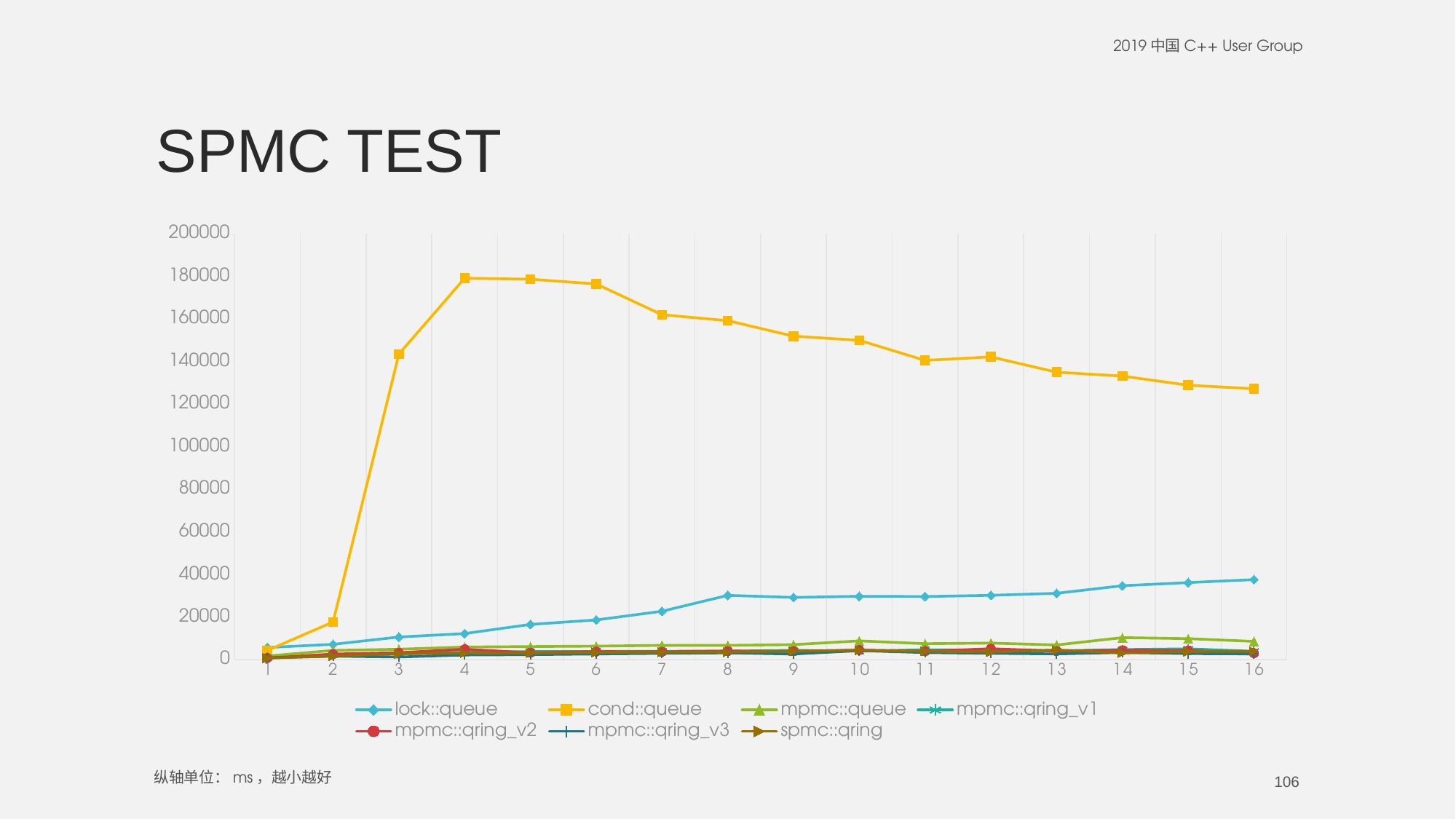

# SPMC Test

### Chart

| Category | lock::queue | cond::queue | mpmc::queue | mpmc::qring_v1 | mpmc::qring_v2 | mpmc::qring_v3 | spmc::qring |
|---|---|---|---|---|---|---|---|
| 1 | 5599.0 | 4201.0 | 1601.0 | 763.0 | 655.0 | 756.0 | 631.0 |
| 2 | 7088.0 | 17587.0 | 4234.0 | 1996.0 | 2533.0 | 1525.0 | 1596.0 |
| 3 | 10520.0 | 143389.0 | 4796.0 | 2627.0 | 3175.0 | 1147.0 | 2700.0 |
| 4 | 12136.0 | 178991.0 | 5814.0 | 3367.0 | 4771.0 | 2082.0 | 2954.0 |
| 5 | 16451.0 | 178546.0 | 6046.0 | 3654.0 | 3145.0 | 2250.0 | 2993.0 |
| 6 | 18532.0 | 176318.0 | 6245.0 | 3770.0 | 3702.0 | 2559.0 | 3308.0 |
| 7 | 22628.0 | 161876.0 | 6616.0 | 3834.0 | 3575.0 | 2849.0 | 3403.0 |
| 8 | 30096.0 | 159080.0 | 6601.0 | 3883.0 | 3959.0 | 3073.0 | 3451.0 |
| 9 | 29127.0 | 151802.0 | 6957.0 | 4267.0 | 3767.0 | 2533.0 | 3912.0 |
| 10 | 29646.0 | 149849.0 | 8701.0 | 3886.0 | 4406.0 | 4123.0 | 4283.0 |
| 11 | 29529.0 | 140422.0 | 7401.0 | 4523.0 | 3816.0 | 3224.0 | 3818.0 |
| 12 | 30106.0 | 142081.0 | 7680.0 | 4312.0 | 5013.0 | 2847.0 | 3497.0 |
| 13 | 31061.0 | 134886.0 | 6799.0 | 4004.0 | 3942.0 | 2596.0 | 4435.0 |
| 14 | 34599.0 | 133056.0 | 10237.0 | 4624.0 | 4313.0 | 3264.0 | 3068.0 |
| 15 | 36081.0 | 128771.0 | 9756.0 | 4978.0 | 4213.0 | 2729.0 | 3693.0 |
| 16 | 37468.0 | 127115.0 | 8465.0 | 3812.0 | 2961.0 | 2570.0 | 3834.0 |
纵轴单位：ms，越小越好
106